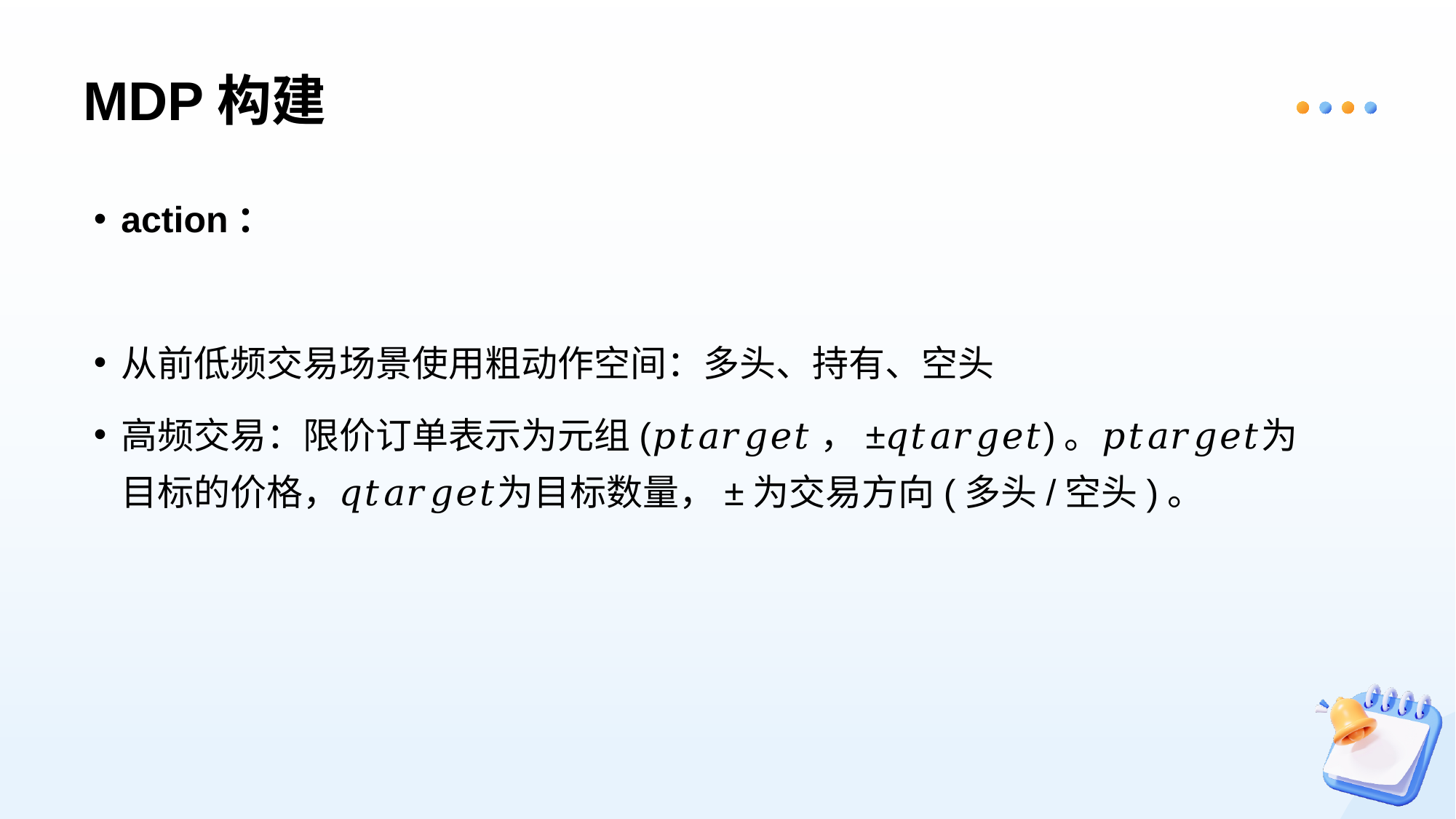

# MDP构建
action：

从前低频交易场景使用粗动作空间：多头、持有、空头
高频交易：限价订单表示为元组(𝑝𝑡𝑎𝑟𝑔𝑒𝑡，±𝑞𝑡𝑎𝑟𝑔𝑒𝑡)。𝑝𝑡𝑎𝑟𝑔𝑒𝑡为目标的价格，𝑞𝑡𝑎𝑟𝑔𝑒𝑡为目标数量，±为交易方向(多头/空头)。